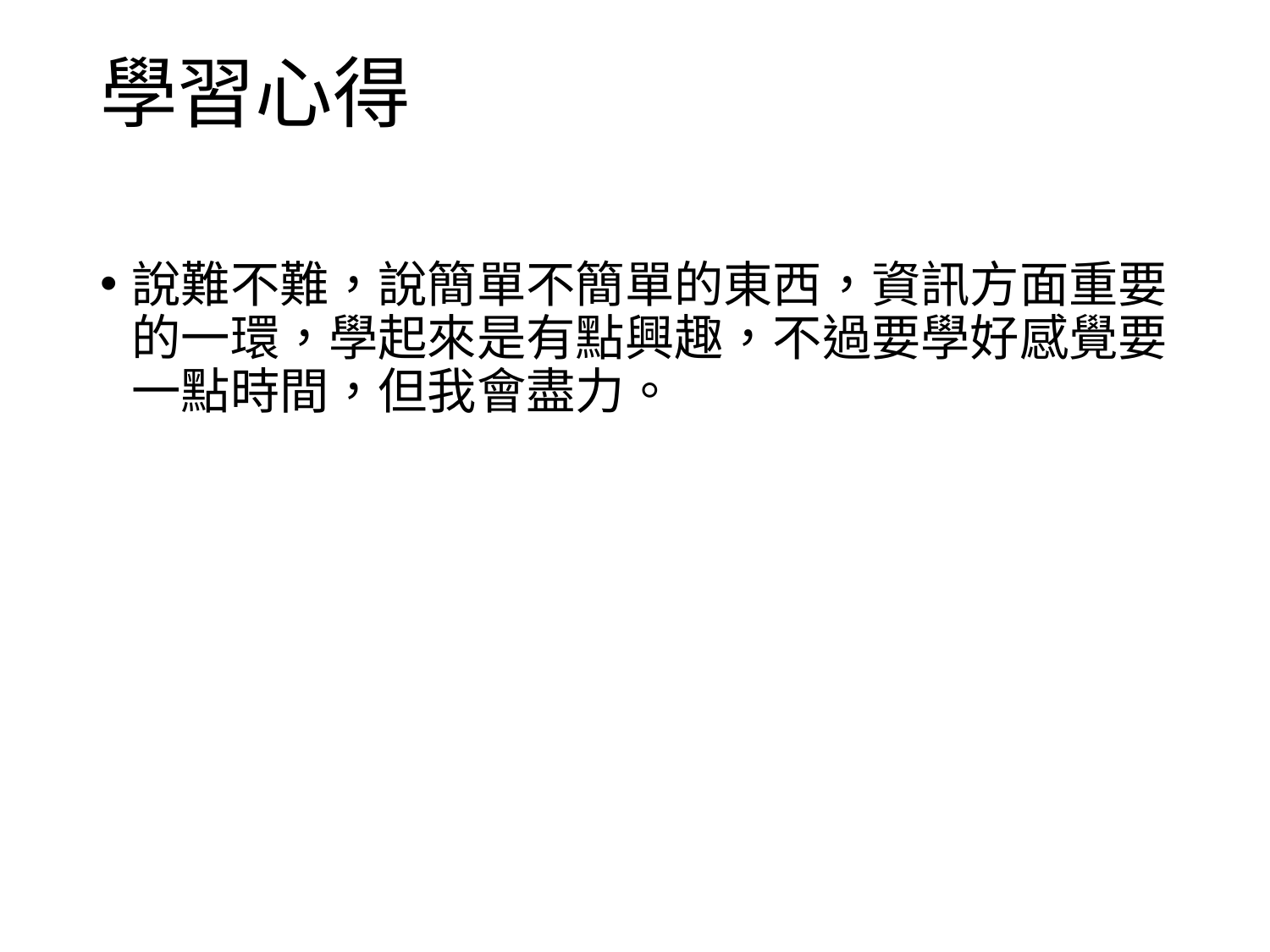

# 學習心得
說難不難，說簡單不簡單的東西，資訊方面重要的一環，學起來是有點興趣，不過要學好感覺要一點時間，但我會盡力。